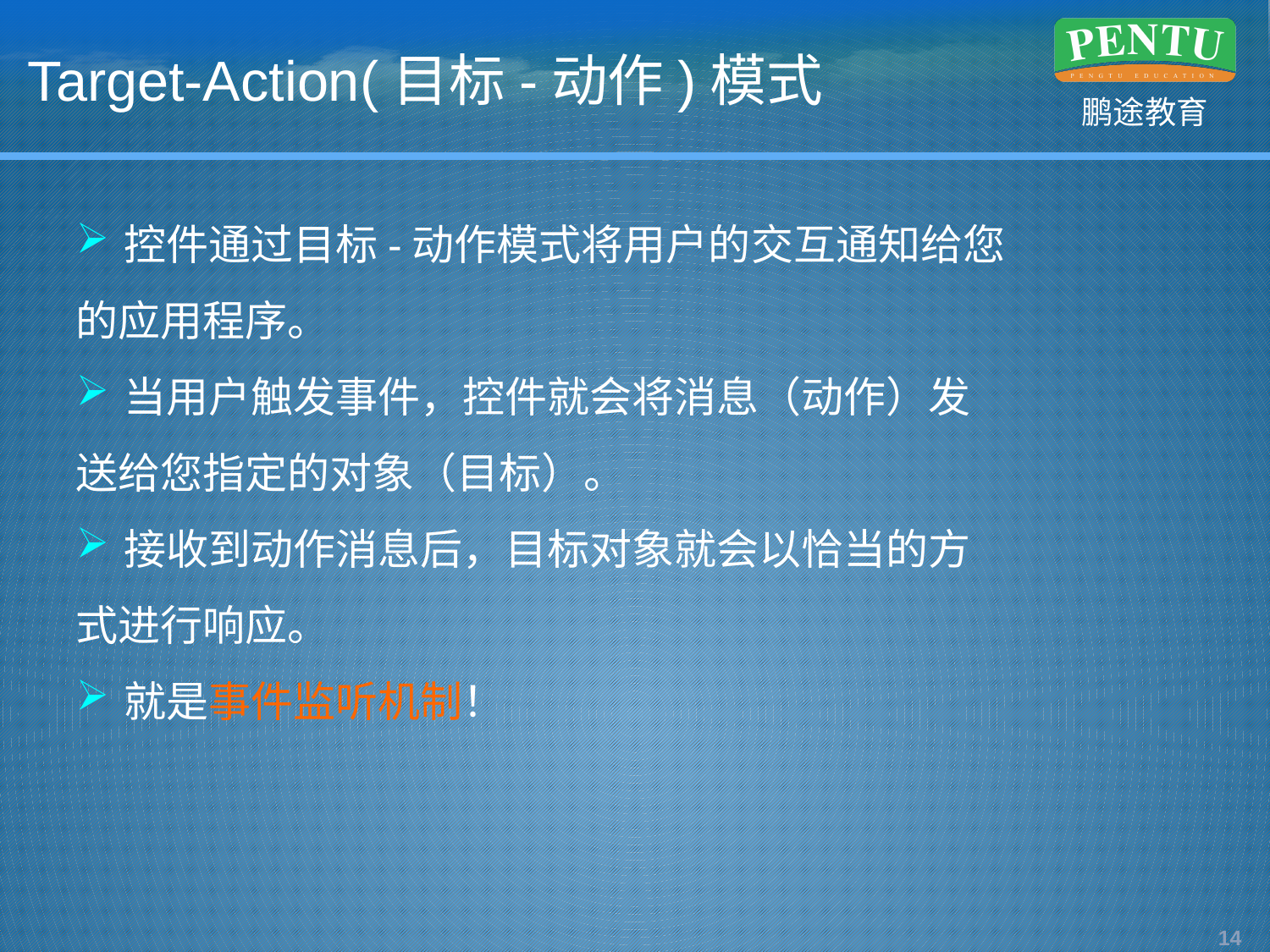

# Target-Action(目标-动作)模式
控件通过目标-动作模式将用户的交互通知给您
的应用程序。
当用户触发事件，控件就会将消息（动作）发
送给您指定的对象（目标）。
接收到动作消息后，目标对象就会以恰当的方
式进行响应。
就是事件监听机制！
14